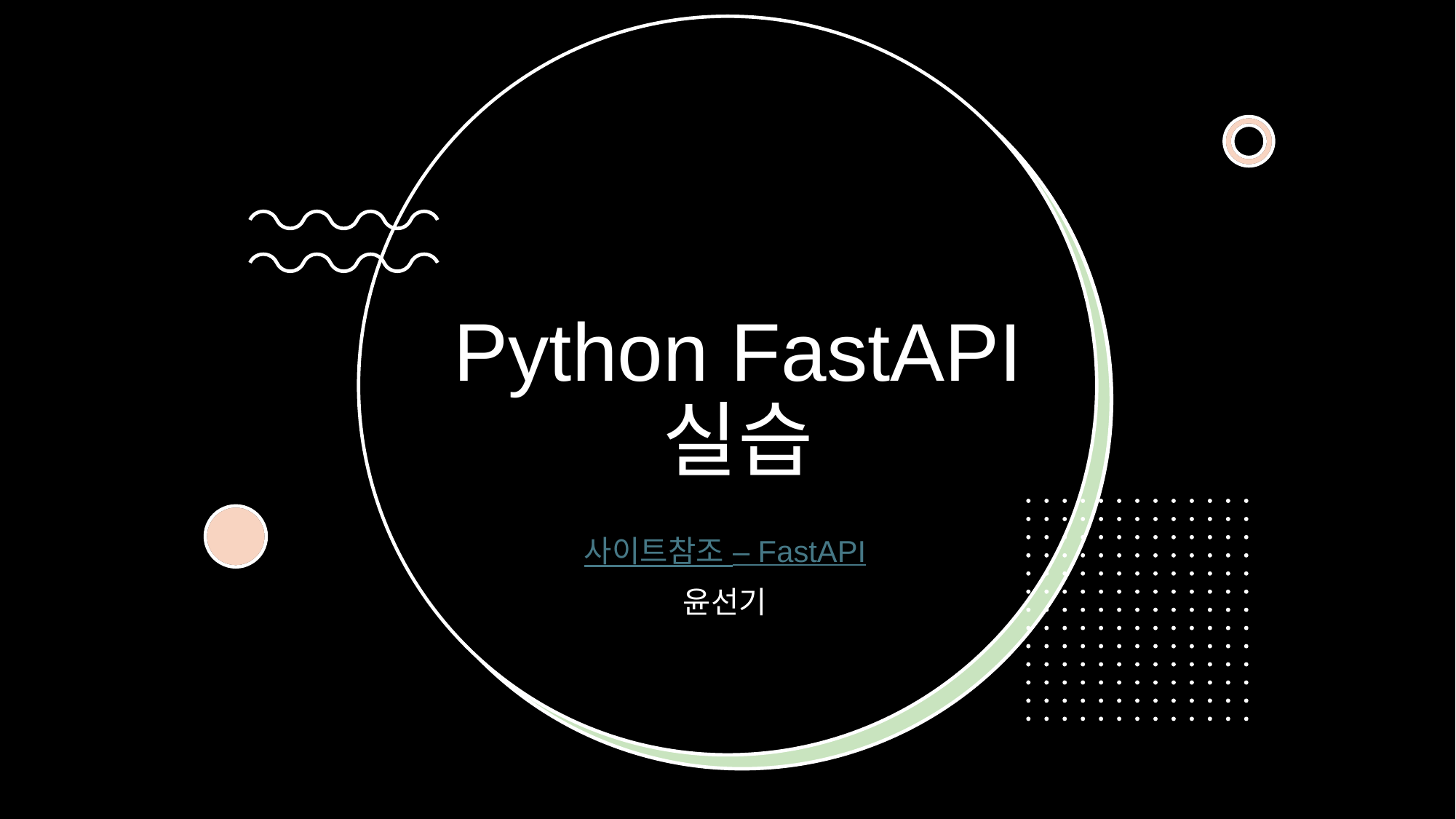

# Python FastAPI 실습

사이트참조 – FastAPI
윤선기